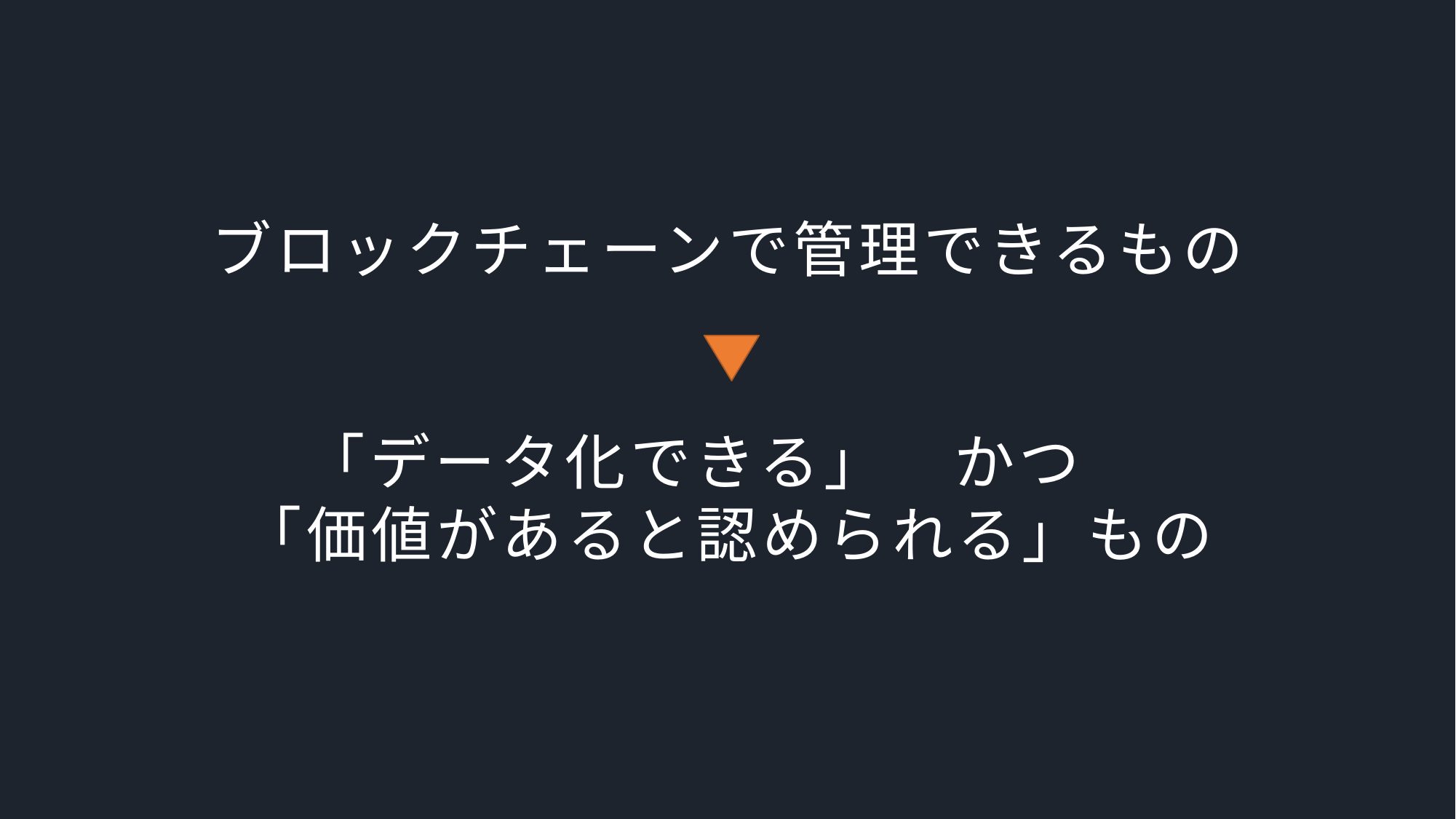

ブロックチェーンで管理できるもの

# 「データ化できる」　かつ　 「価値があると認められる」もの